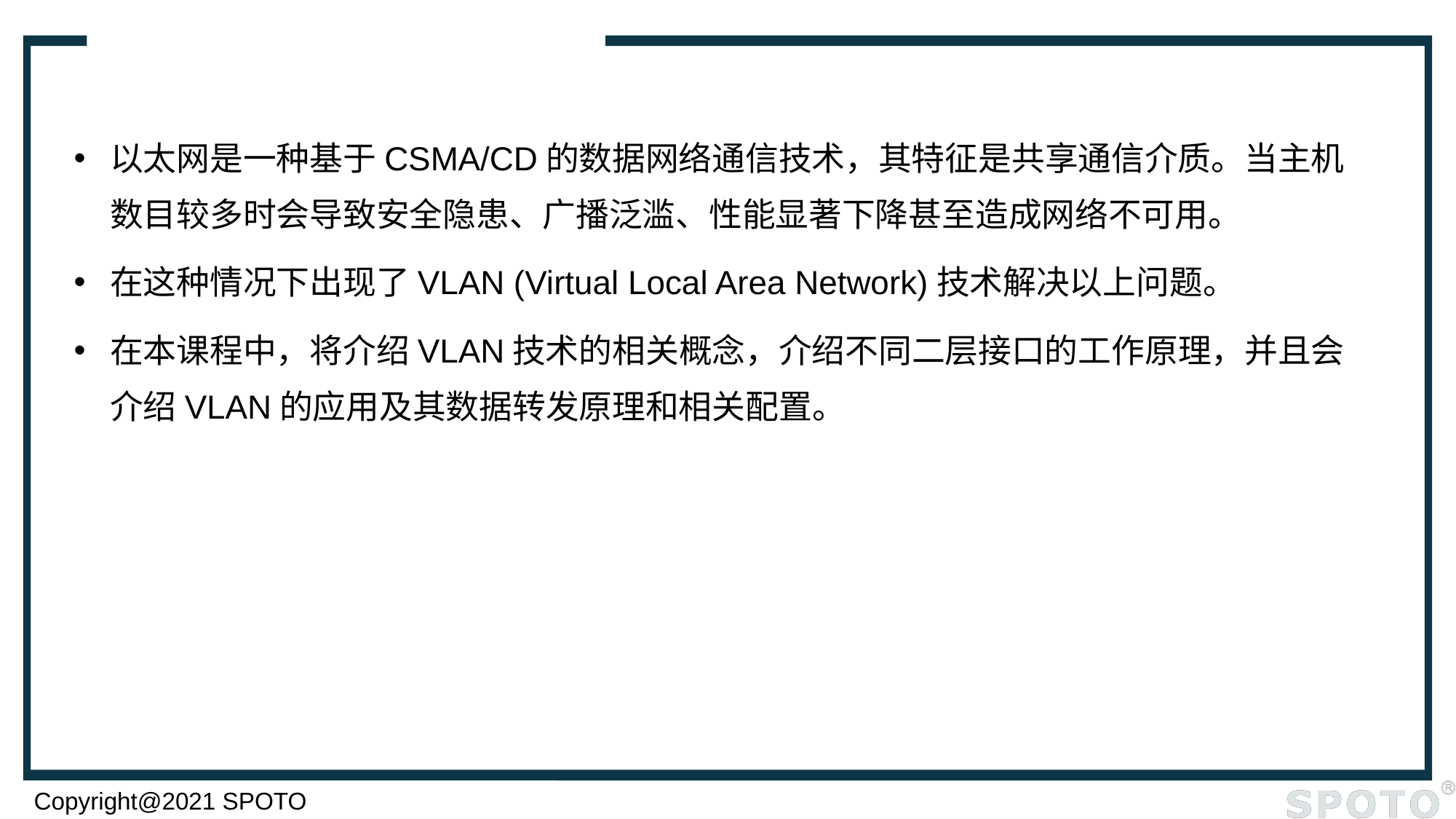

#
以太网是一种基于CSMA/CD的数据网络通信技术，其特征是共享通信介质。当主机数目较多时会导致安全隐患、广播泛滥、性能显著下降甚至造成网络不可用。
在这种情况下出现了VLAN (Virtual Local Area Network)技术解决以上问题。
在本课程中，将介绍VLAN技术的相关概念，介绍不同二层接口的工作原理，并且会介绍VLAN的应用及其数据转发原理和相关配置。